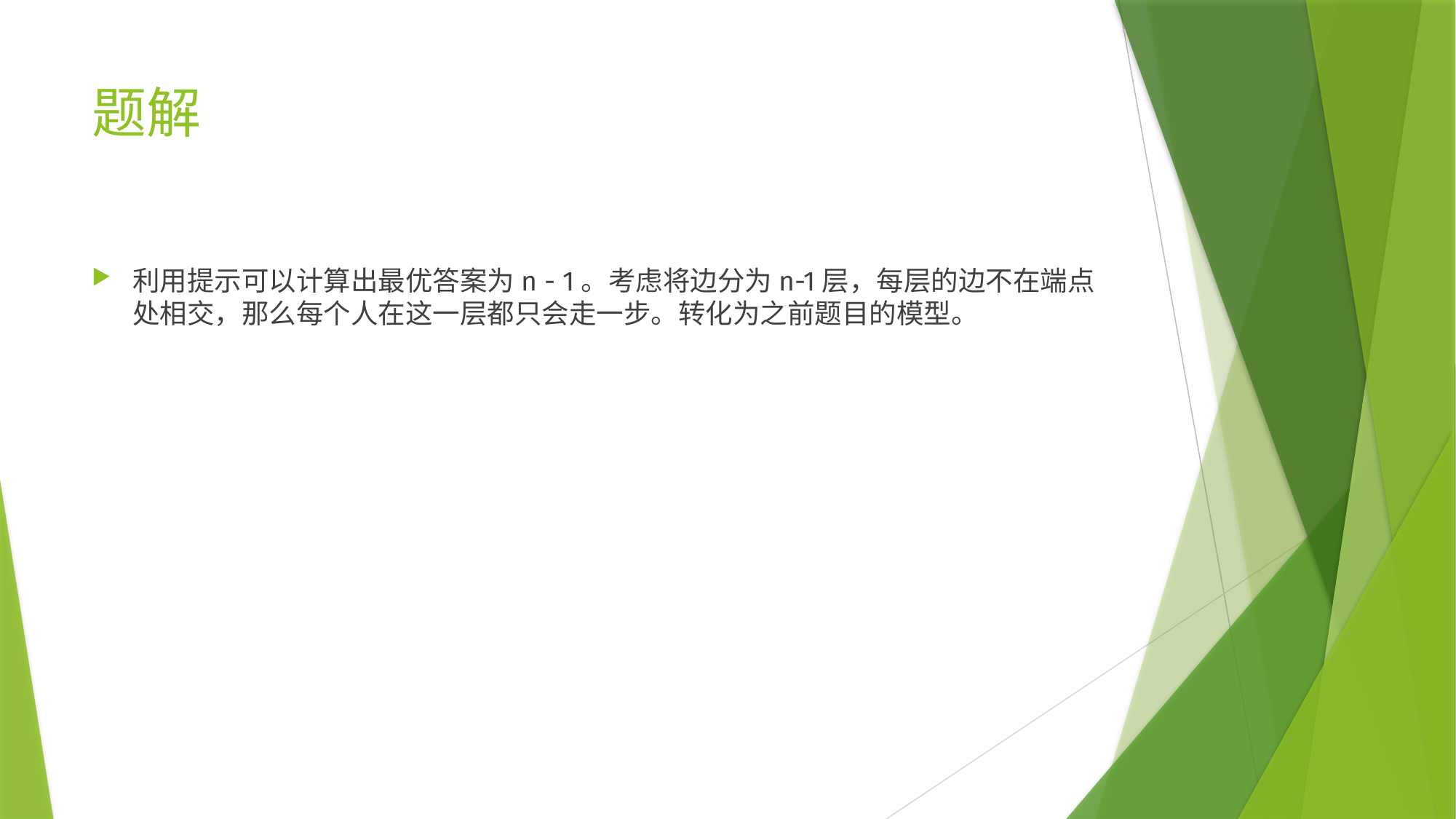

# 题解
利用提示可以计算出最优答案为n - 1。考虑将边分为n-1层，每层的边不在端点处相交，那么每个人在这一层都只会走一步。转化为之前题目的模型。